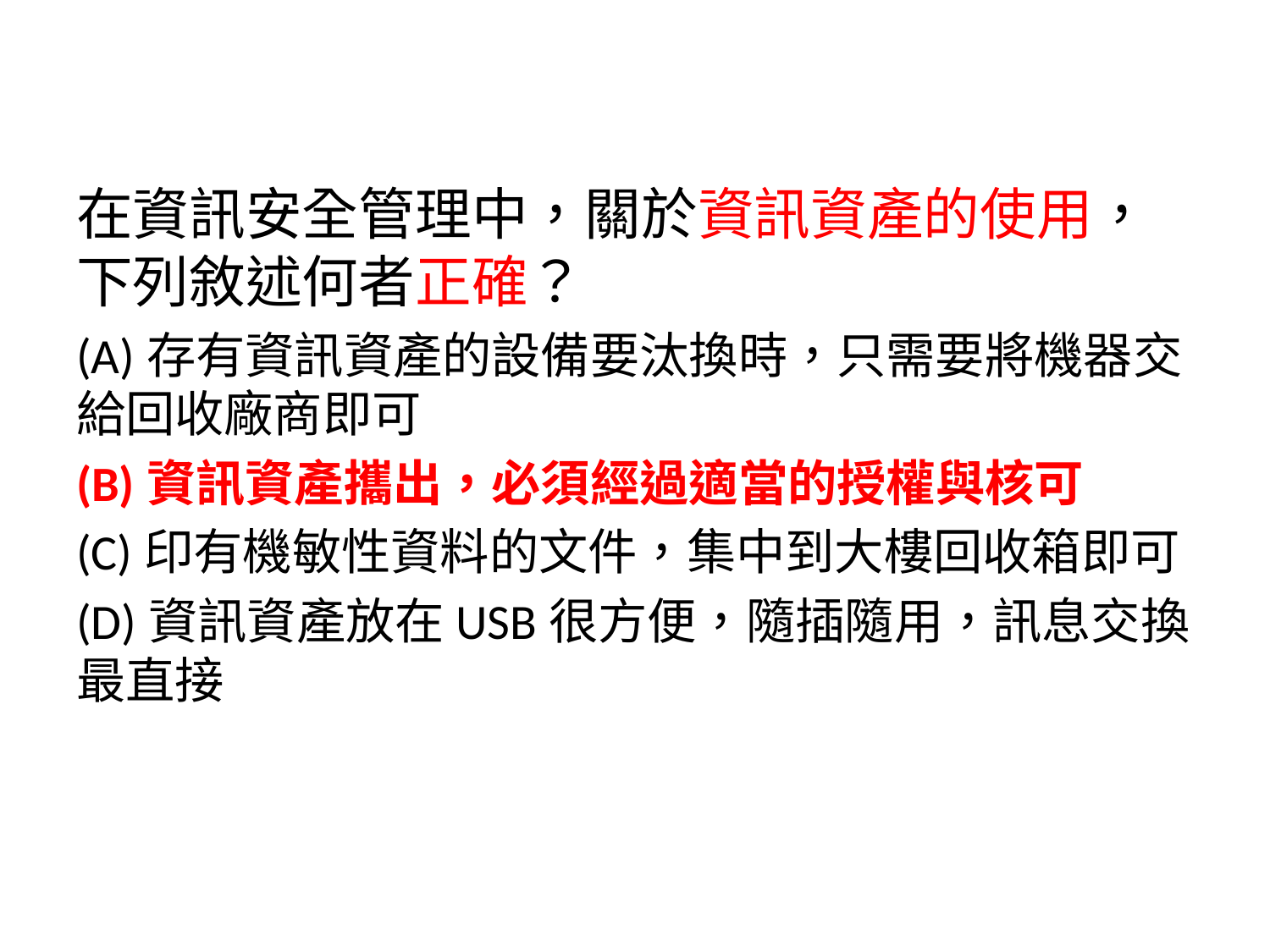

在資訊安全管理中，關於資訊資產的使用，下列敘述何者正確？
(A)存有資訊資產的設備要汰換時，只需要將機器交給回收廠商即可
(B)資訊資產攜出，必須經過適當的授權與核可
(C)印有機敏性資料的文件，集中到大樓回收箱即可
(D)資訊資產放在USB很方便，隨插隨用，訊息交換最直接